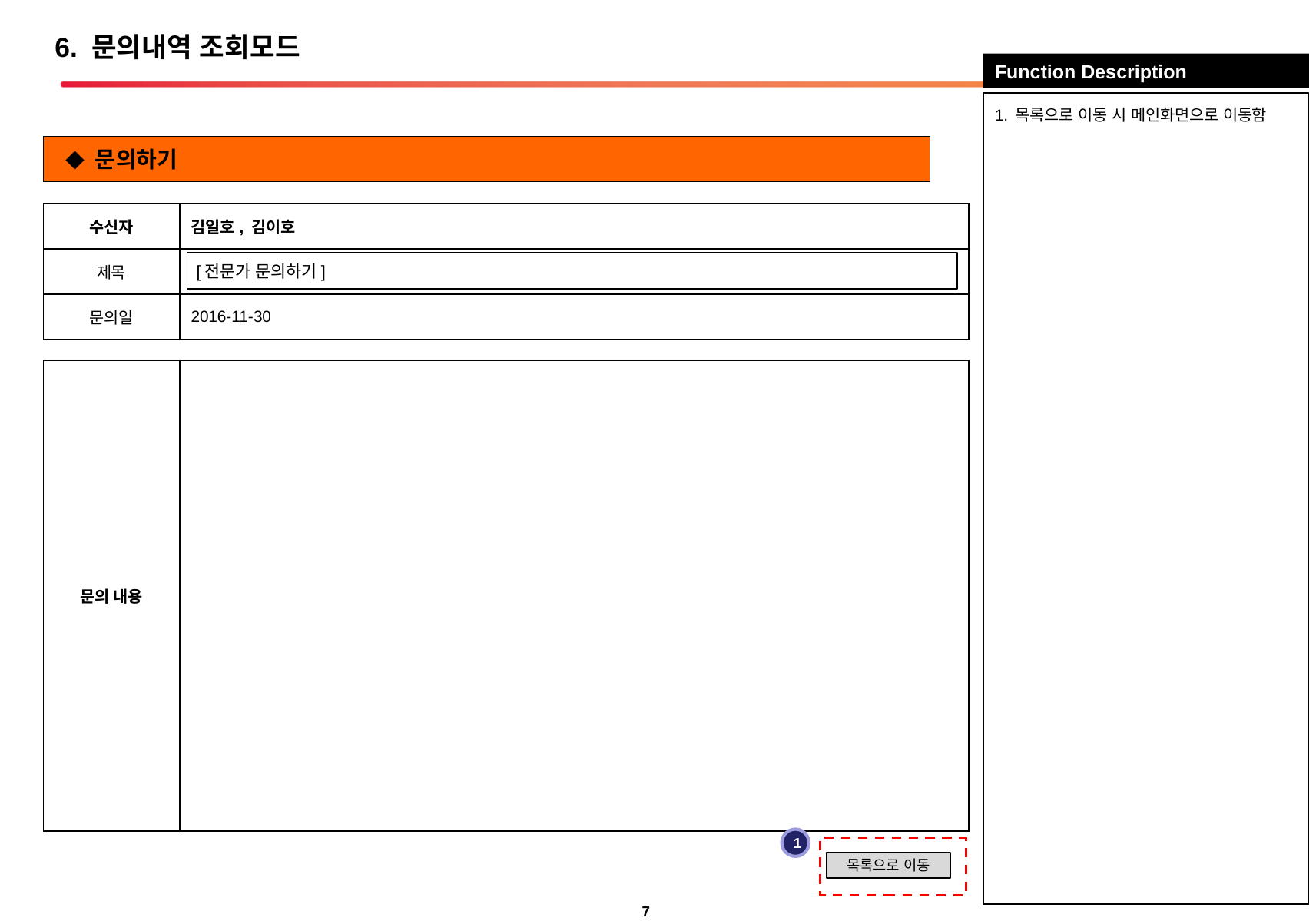

# 6. 문의내역 조회모드
Function Description

 목록으로 이동 시 메인화면으로 이동함

◆ 문의하기
| 수신자 | 김일호, 김이호 |
| --- | --- |
| 제목 |  |
| 문의일 | 2016-11-30 |
[전문가 문의하기]
| 문의 내용 |  |
| --- | --- |
1

목록으로 이동